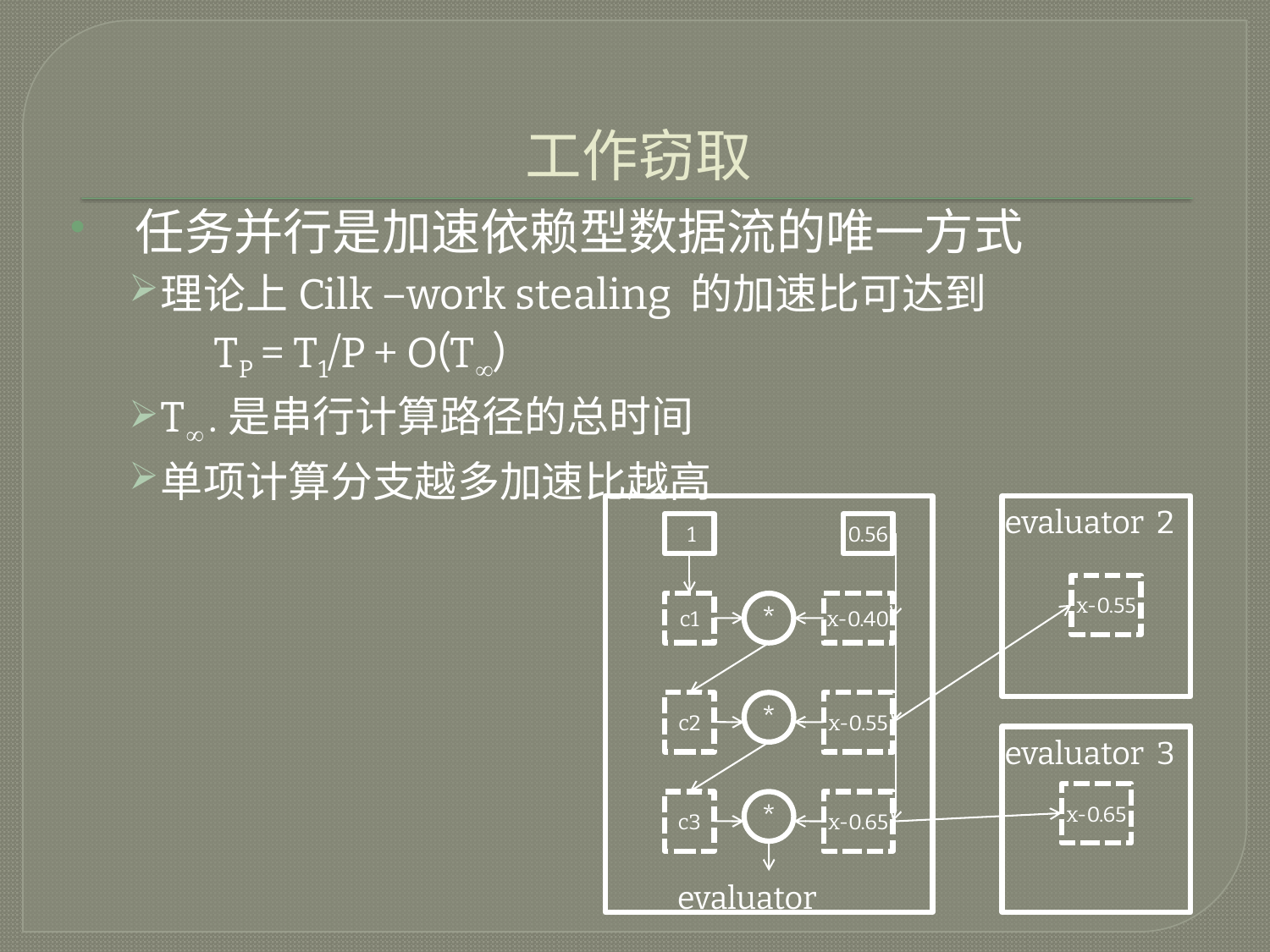

# 工作窃取
 任务并行是加速依赖型数据流的唯一方式
理论上Cilk –work stealing 的加速比可达到
          TP = T1/P + O(T∞)
T∞ .是串行计算路径的总时间
单项计算分支越多加速比越高

evaluator  2

evaluator  3

 1
0.56

x-0.55

c1

*

x-0.40

c2

*

x-0.55

x-0.65

c3

*

x-0.65

evaluator